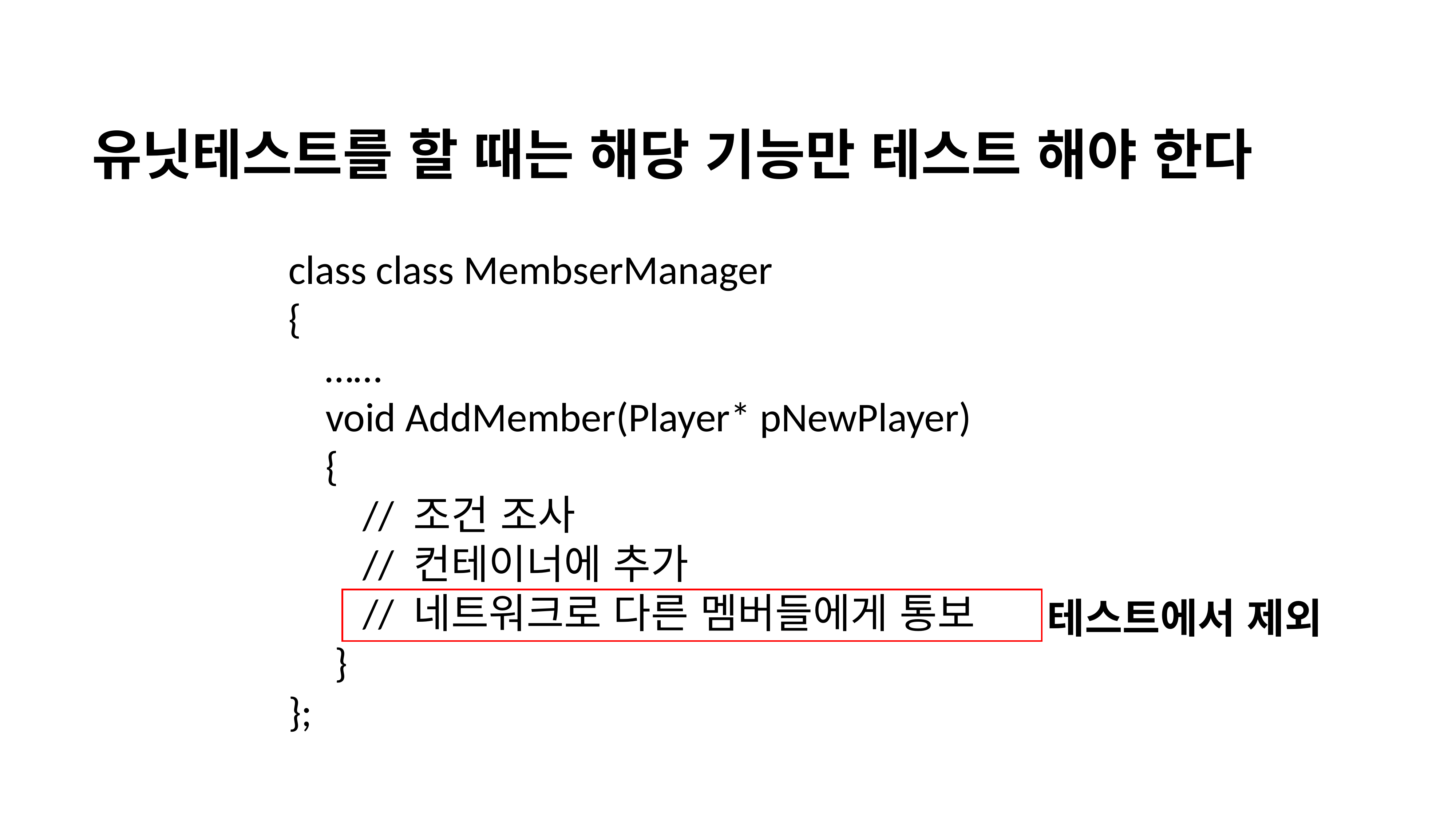

유닛테스트를 할 때는 해당 기능만 테스트 해야 한다
class class MembserManager
{
    ……
    void AddMember(Player* pNewPlayer)
    {
        // 조건 조사
        // 컨테이너에 추가
        // 네트워크로 다른 멤버들에게 통보
     }
};

테스트에서 제외